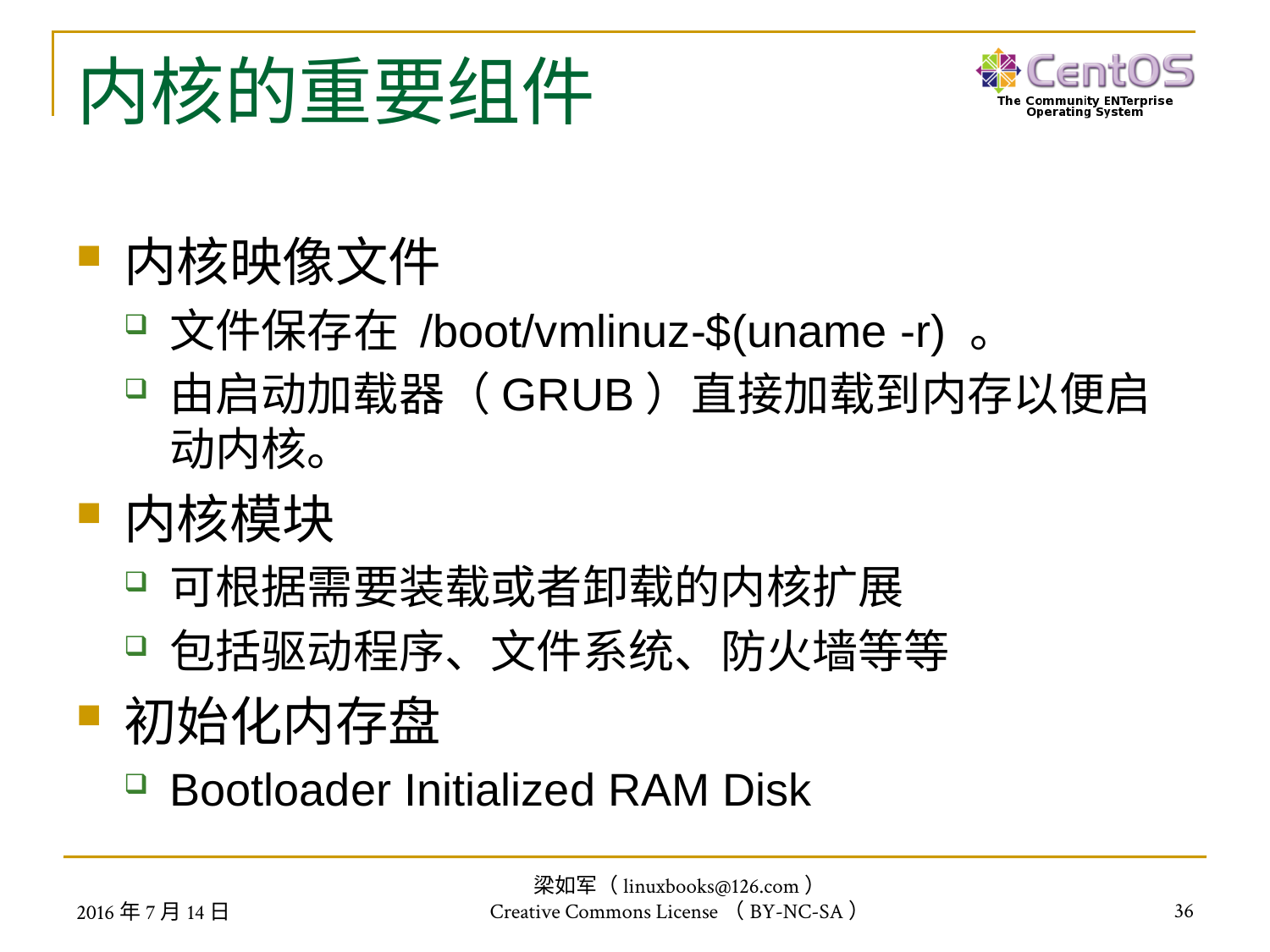

# 内核的重要组件
内核映像文件
文件保存在 /boot/vmlinuz-$(uname -r) 。
由启动加载器（GRUB）直接加载到内存以便启动内核。
内核模块
可根据需要装载或者卸载的内核扩展
包括驱动程序、文件系统、防火墙等等
初始化内存盘
Bootloader Initialized RAM Disk
梁如军（linuxbooks@126.com）
Creative Commons License（BY-NC-SA）
2016年7月14日
36